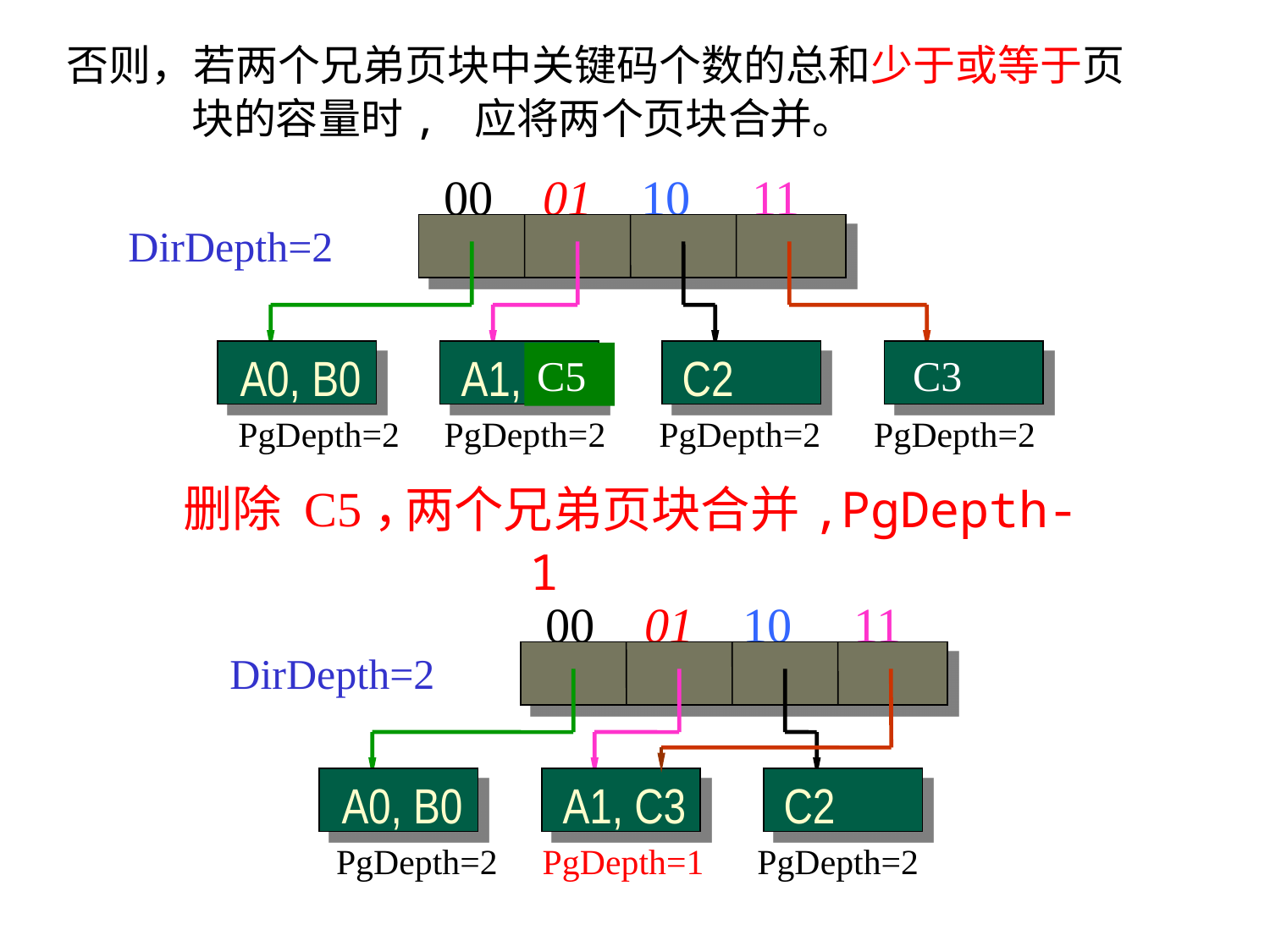

否则，若两个兄弟页块中关键码个数的总和少于或等于页块的容量时, 应将两个页块合并。
#

00    01    10     11
DirDepth=2

A0, B0

A1,

C2

PgDepth=2     PgDepth=2      PgDepth=2      PgDepth=2
C5
C3
两个兄弟页块合并,PgDepth-1
删除 C5，
00    01    10     11
DirDepth=2

A0, B0

A1, C3

C2
PgDepth=2     PgDepth=1      PgDepth=2